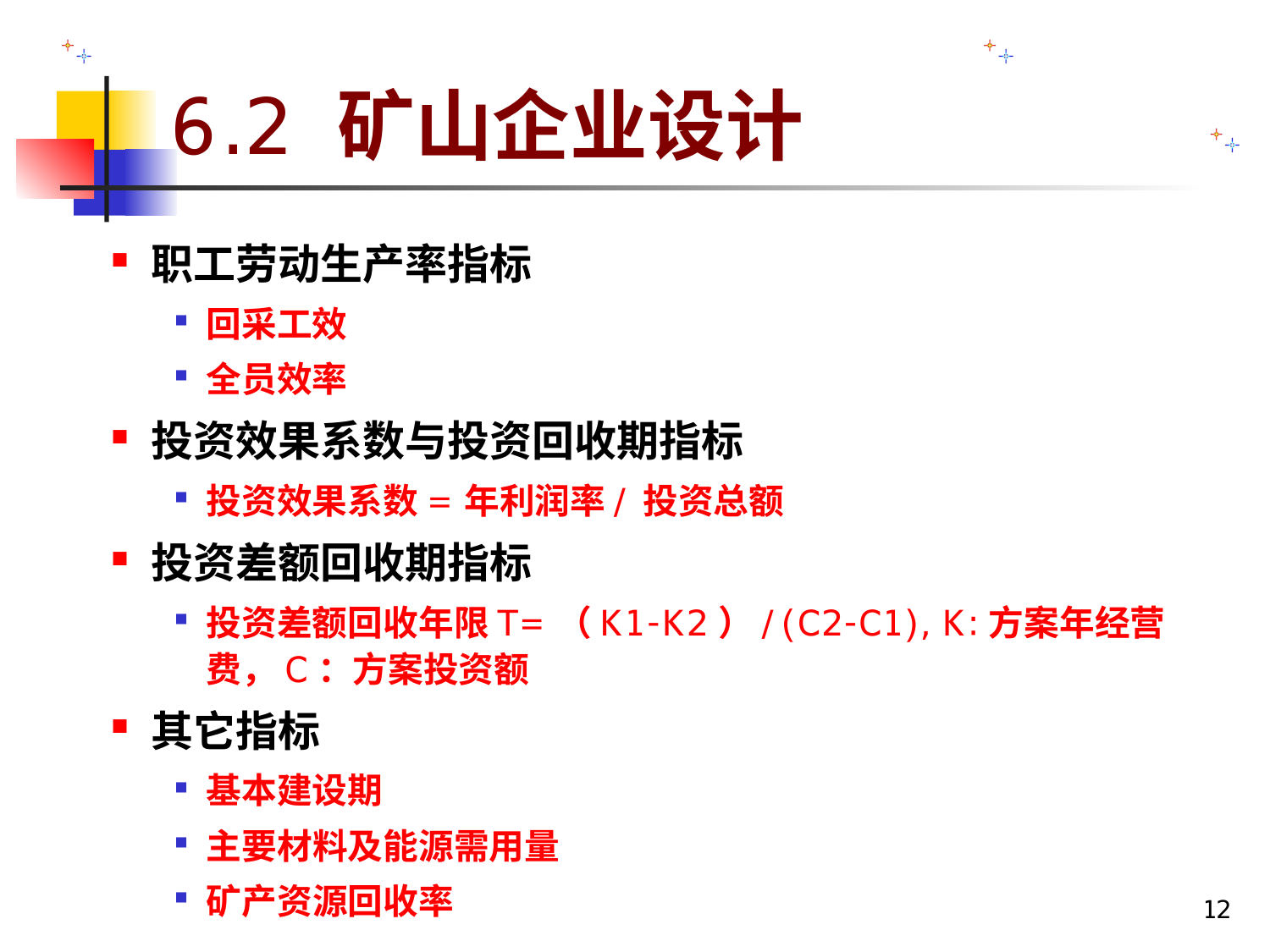

# 6.2 矿山企业设计
职工劳动生产率指标
回采工效
全员效率
投资效果系数与投资回收期指标
投资效果系数=年利润率/投资总额
投资差额回收期指标
投资差额回收年限T=（K1-K2）/(C2-C1), K:方案年经营费，C：方案投资额
其它指标
基本建设期
主要材料及能源需用量
矿产资源回收率
12